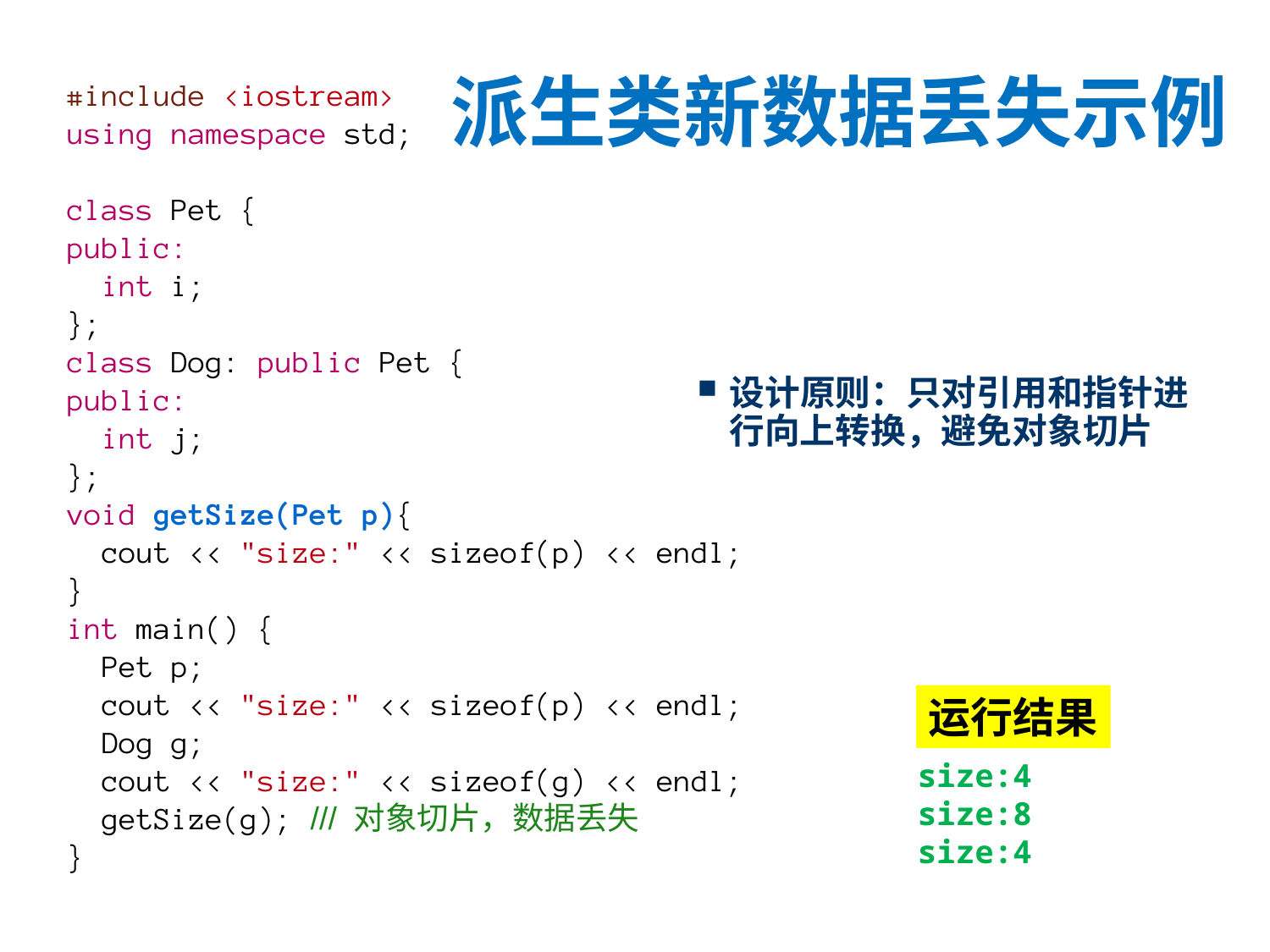

# 派生类新数据丢失示例
#include <iostream>
using namespace std;

class Pet {
public:
  int i;
};
class Dog: public Pet {
public:
  int j;
};
void getSize(Pet p){
  cout << "size:" << sizeof(p) << endl;
}
int main() {
  Pet p;
  cout << "size:" << sizeof(p) << endl;
  Dog g;
  cout << "size:" << sizeof(g) << endl;
  getSize(g); /// 对象切片，数据丢失
}

设计原则：只对引用和指针进行向上转换，避免对象切片
运行结果
size:4
size:8
size:4